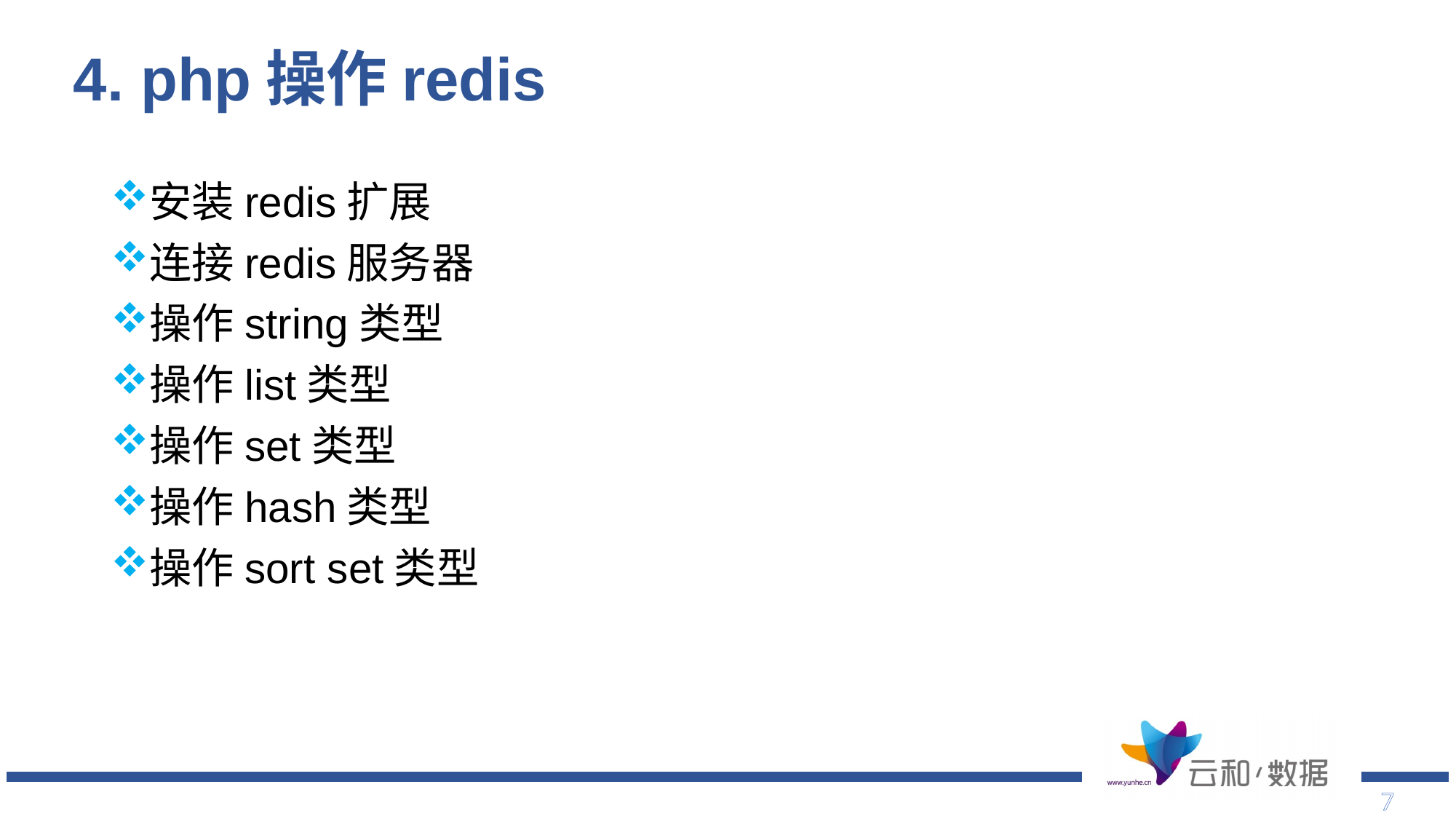

# 4. php操作redis
安装redis扩展
连接redis服务器
操作string类型
操作list类型
操作set类型
操作hash类型
操作sort set类型